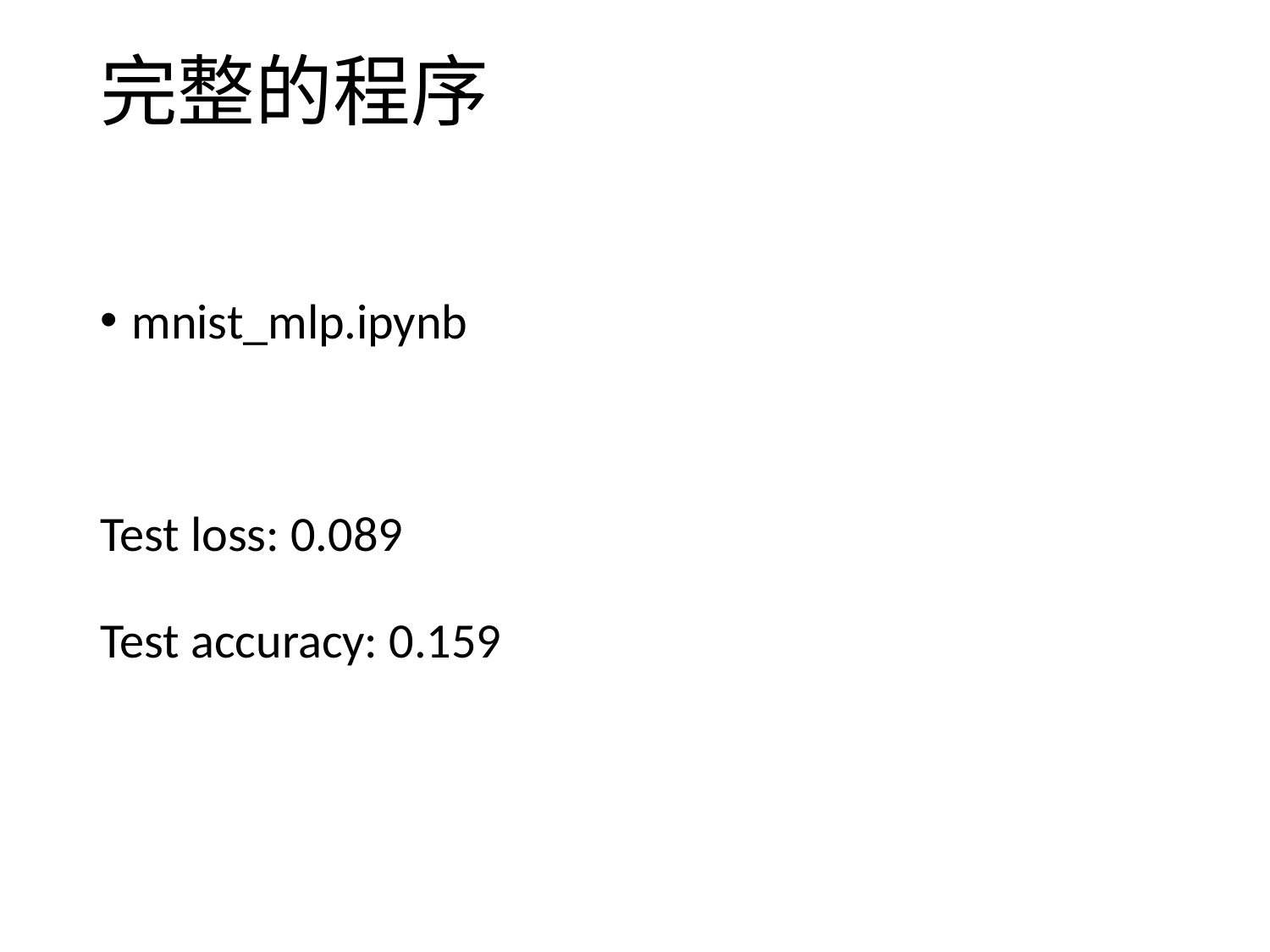

# 完整的程序
mnist_mlp.ipynb

Test loss: 0.089
Test accuracy: 0.159